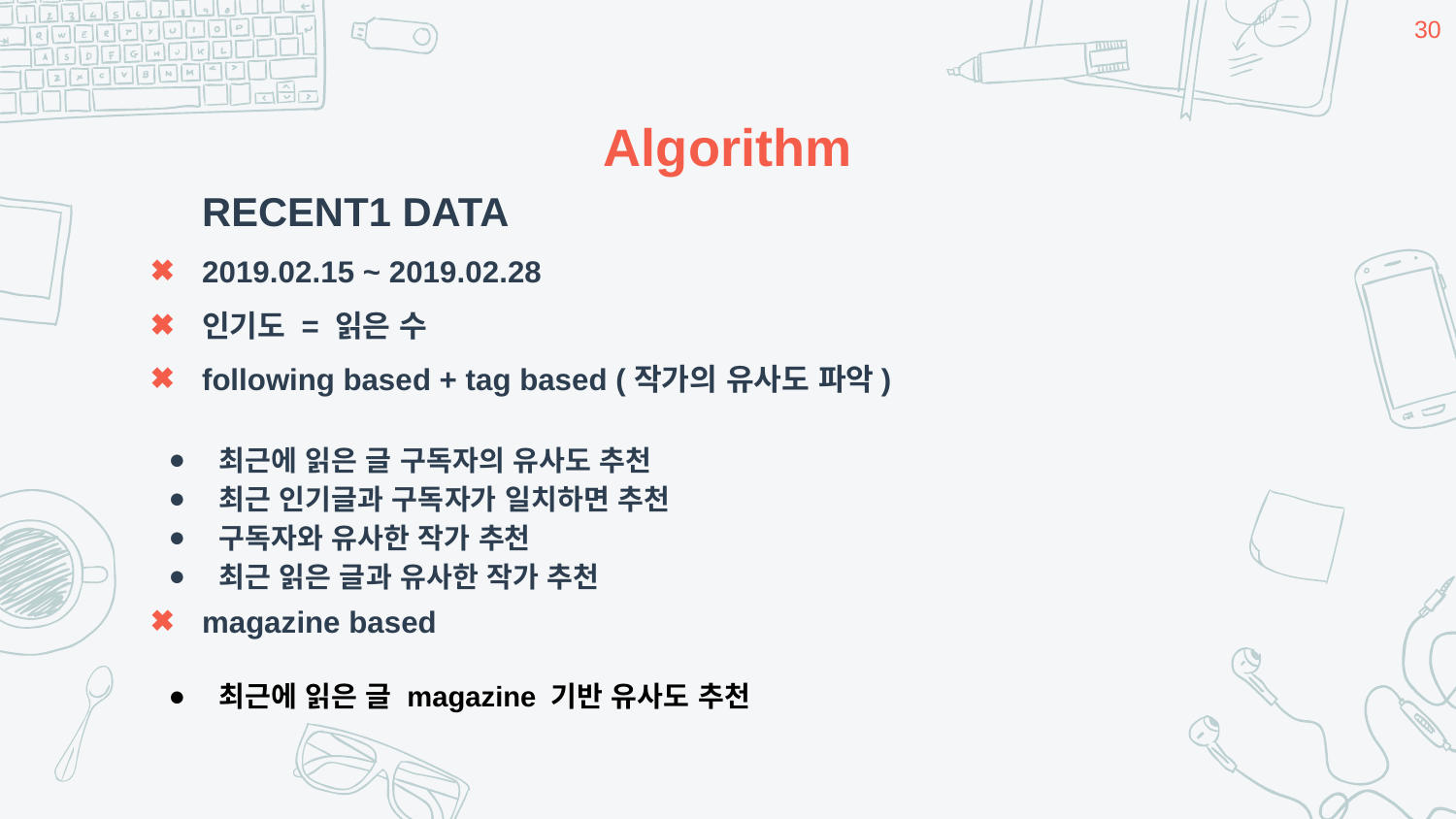

30
# Algorithm
RECENT1 DATA
2019.02.15 ~ 2019.02.28
인기도 = 읽은 수
following based + tag based (작가의 유사도 파악)

magazine based

최근에 읽은 글 구독자의 유사도 추천
최근 인기글과 구독자가 일치하면 추천
구독자와 유사한 작가 추천
최근 읽은 글과 유사한 작가 추천
최근에 읽은 글 magazine 기반 유사도 추천